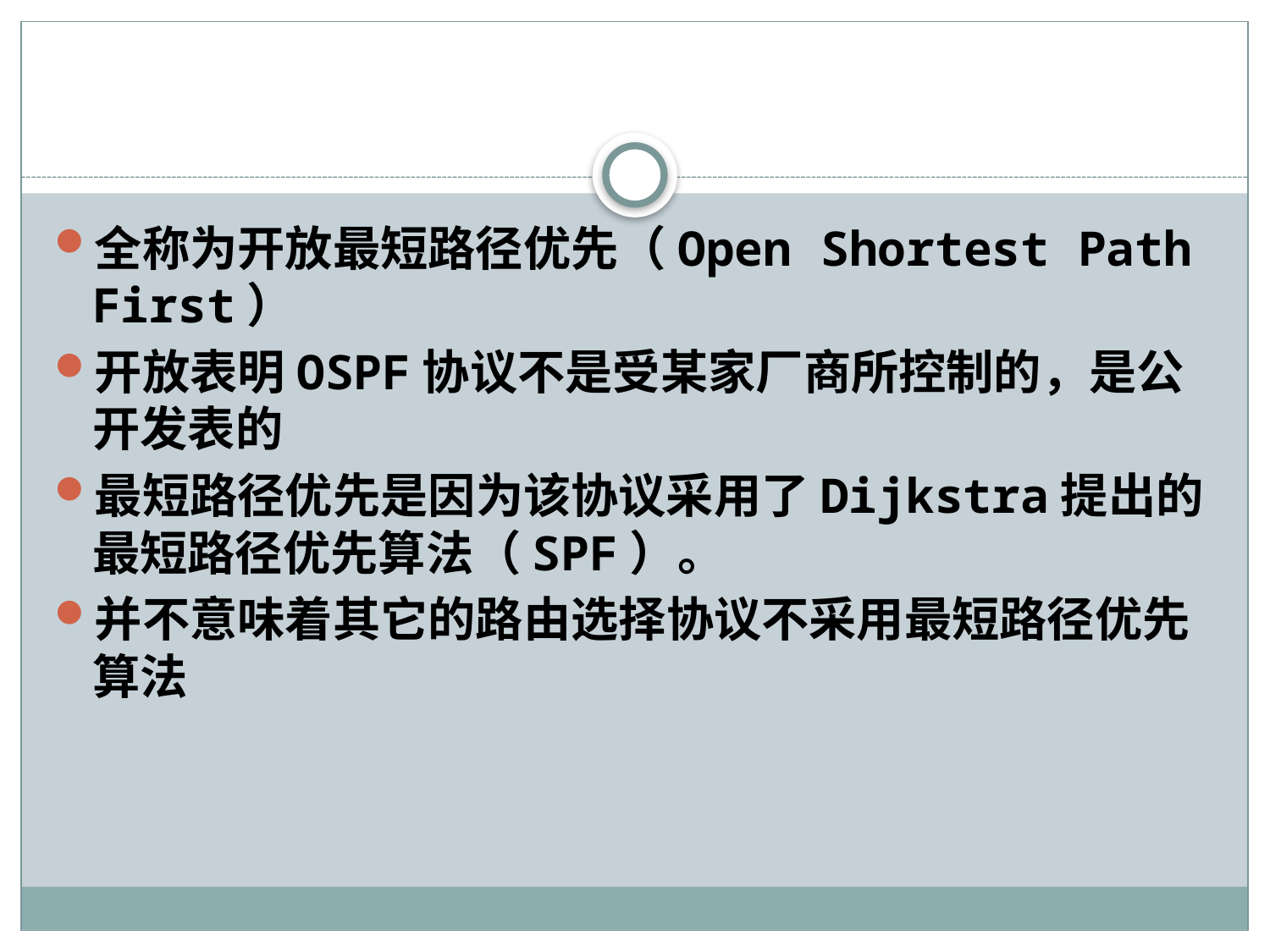

#
全称为开放最短路径优先（Open Shortest Path First）
开放表明OSPF协议不是受某家厂商所控制的，是公开发表的
最短路径优先是因为该协议采用了Dijkstra提出的最短路径优先算法（SPF）。
并不意味着其它的路由选择协议不采用最短路径优先算法